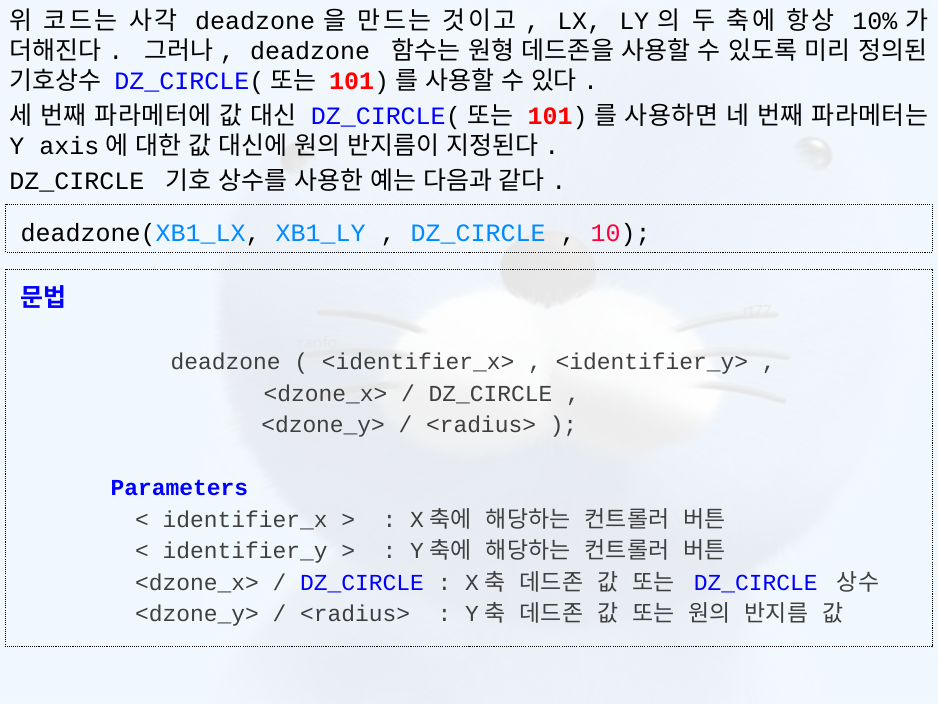

위 코드는 사각 deadzone을 만드는 것이고, LX, LY의 두 축에 항상 10%가 더해진다. 그러나, deadzone 함수는 원형 데드존을 사용할 수 있도록 미리 정의된 기호상수 DZ_CIRCLE(또는 101)를 사용할 수 있다.
세 번째 파라메터에 값 대신 DZ_CIRCLE(또는 101)를 사용하면 네 번째 파라메터는 Y axis에 대한 값 대신에 원의 반지름이 지정된다.
DZ_CIRCLE 기호 상수를 사용한 예는 다음과 같다.

deadzone(XB1_LX, XB1_LY , DZ_CIRCLE , 10);
문법

	deadzone ( <identifier_x> , <identifier_y> ,
 <dzone_x> / DZ_CIRCLE ,
<dzone_y> / <radius> );

Parameters
< identifier_x >  : X축에 해당하는 컨트롤러 버튼
< identifier_y >  : Y축에 해당하는 컨트롤러 버튼
<dzone_x> / DZ_CIRCLE : X축 데드존 값 또는 DZ_CIRCLE 상수
<dzone_y> / <radius>  : Y축 데드존 값 또는 원의 반지름 값